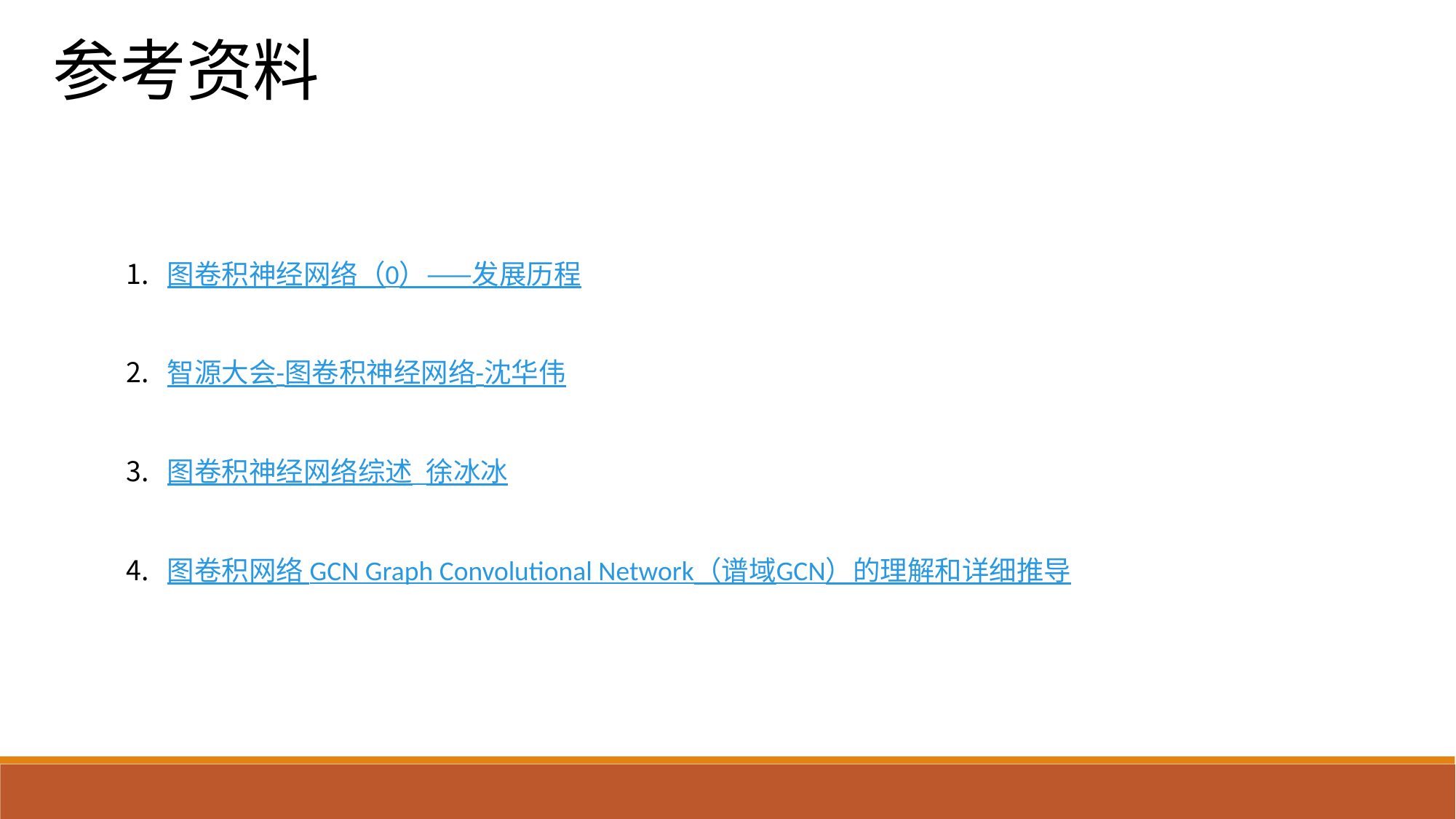

参考资料
图卷积神经网络（0）——发展历程
智源大会-图卷积神经网络-沈华伟
图卷积神经网络综述_徐冰冰
图卷积网络 GCN Graph Convolutional Network（谱域GCN）的理解和详细推导